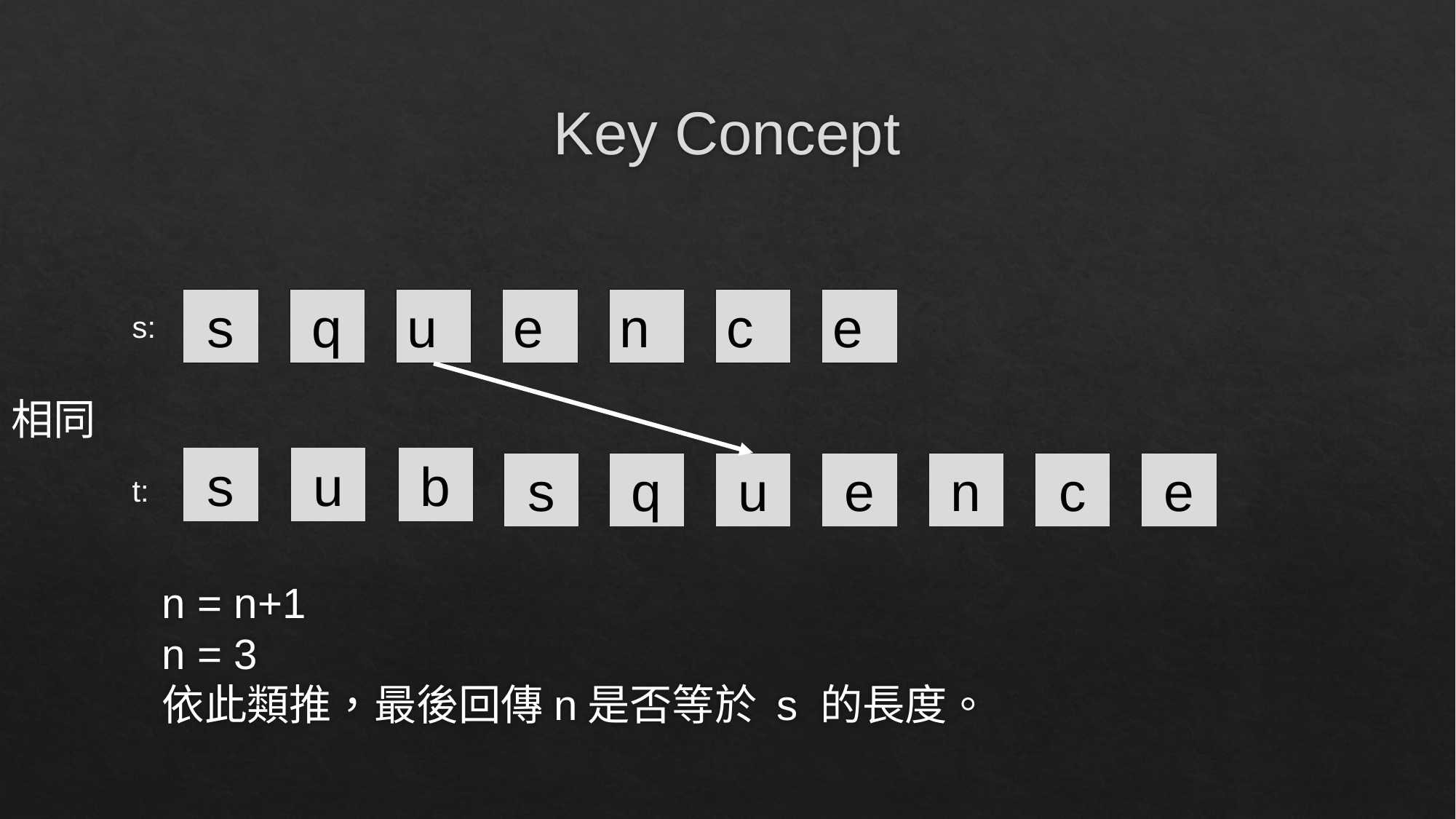

# Key Concept
s
q
u
e
n
c
e
s:
相同
s
u
b
s
q
u
e
n
c
e
t:
n = n+1
n = 3
依此類推，最後回傳n是否等於 s 的長度。